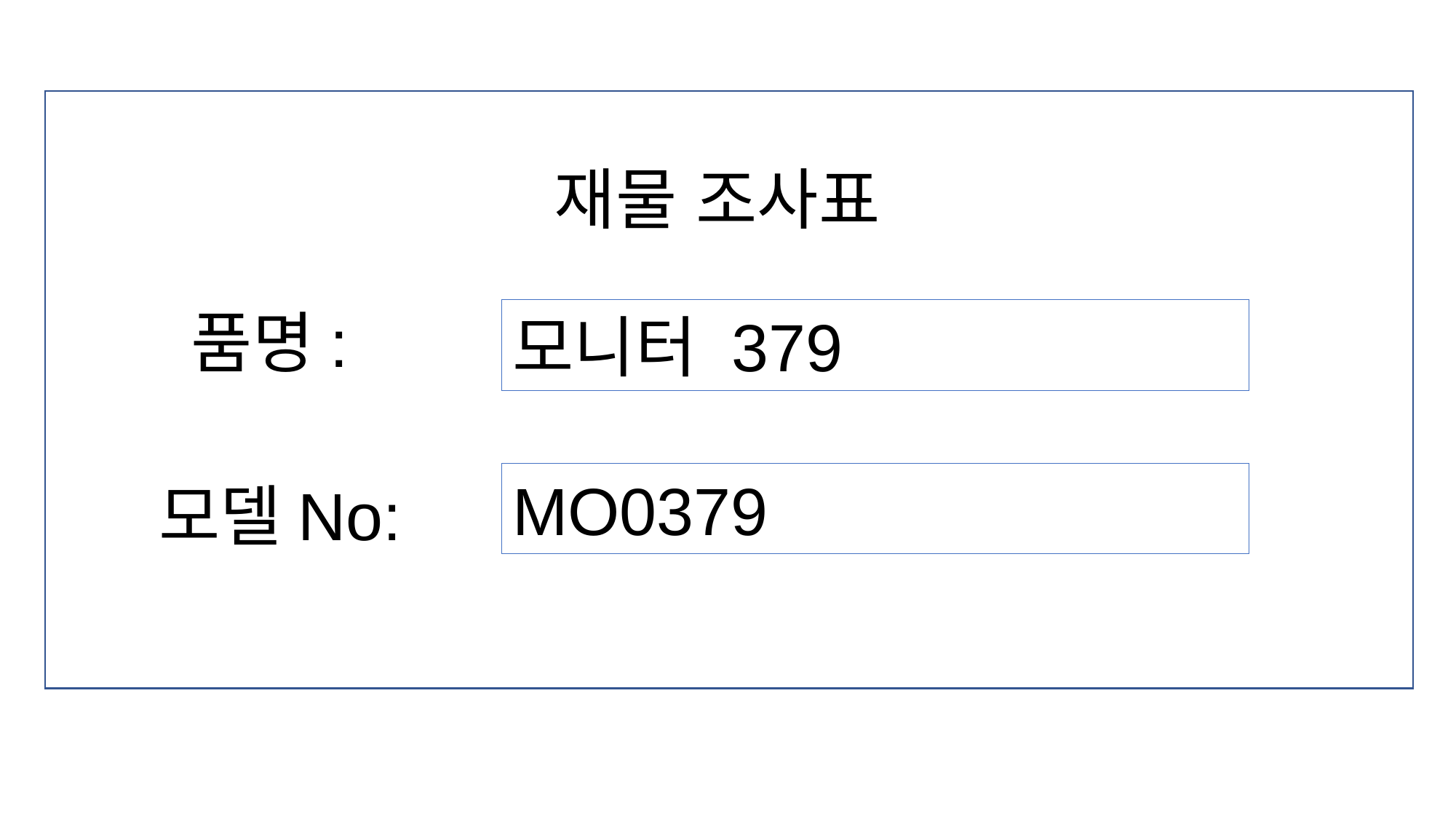

재물 조사표
품명:
모니터 379
MO0379
모델No: